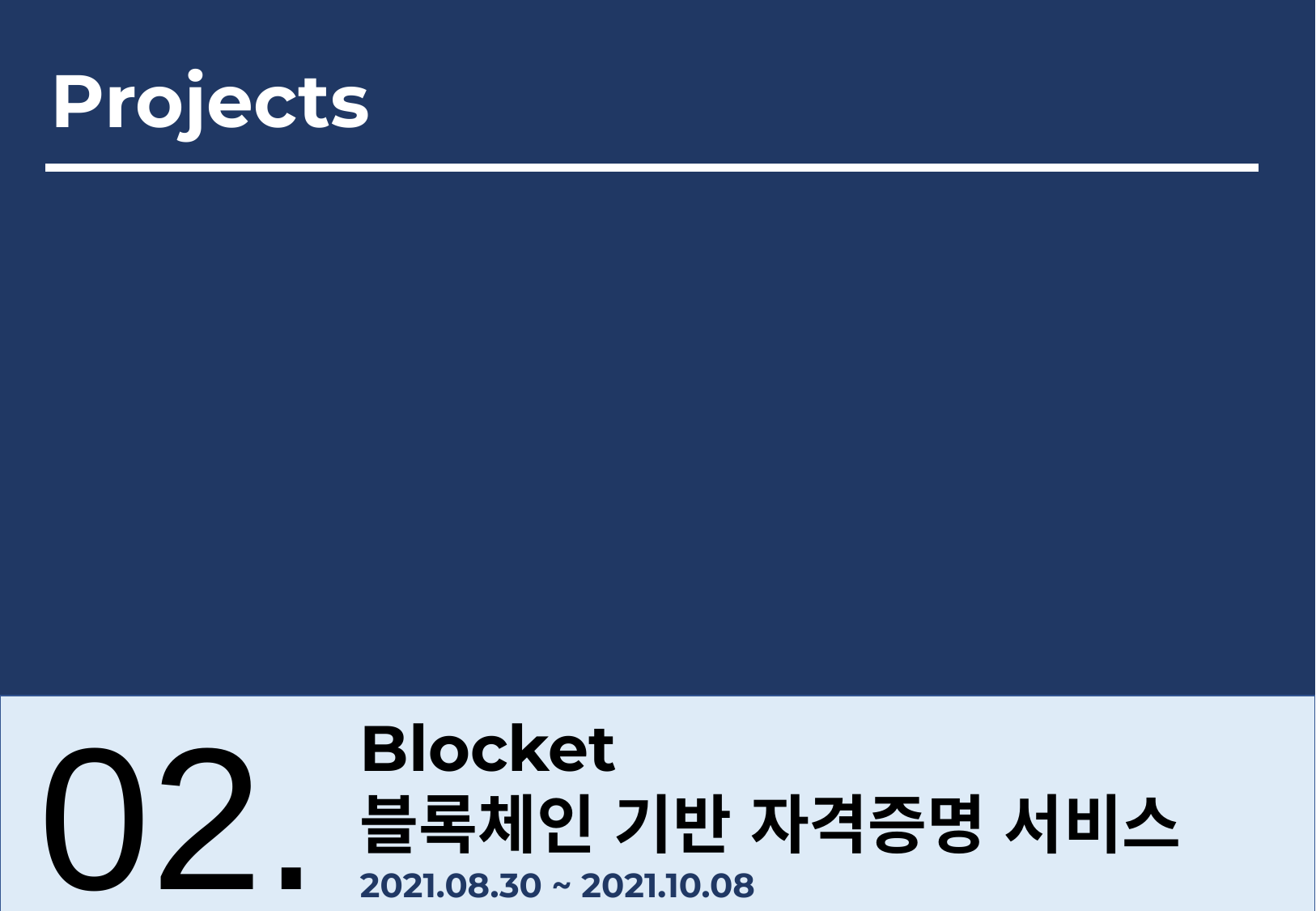

# Projects
02.

Blocket
블록체인 기반 자격증명 서비스
2021.08.30 ~ 2021.10.08